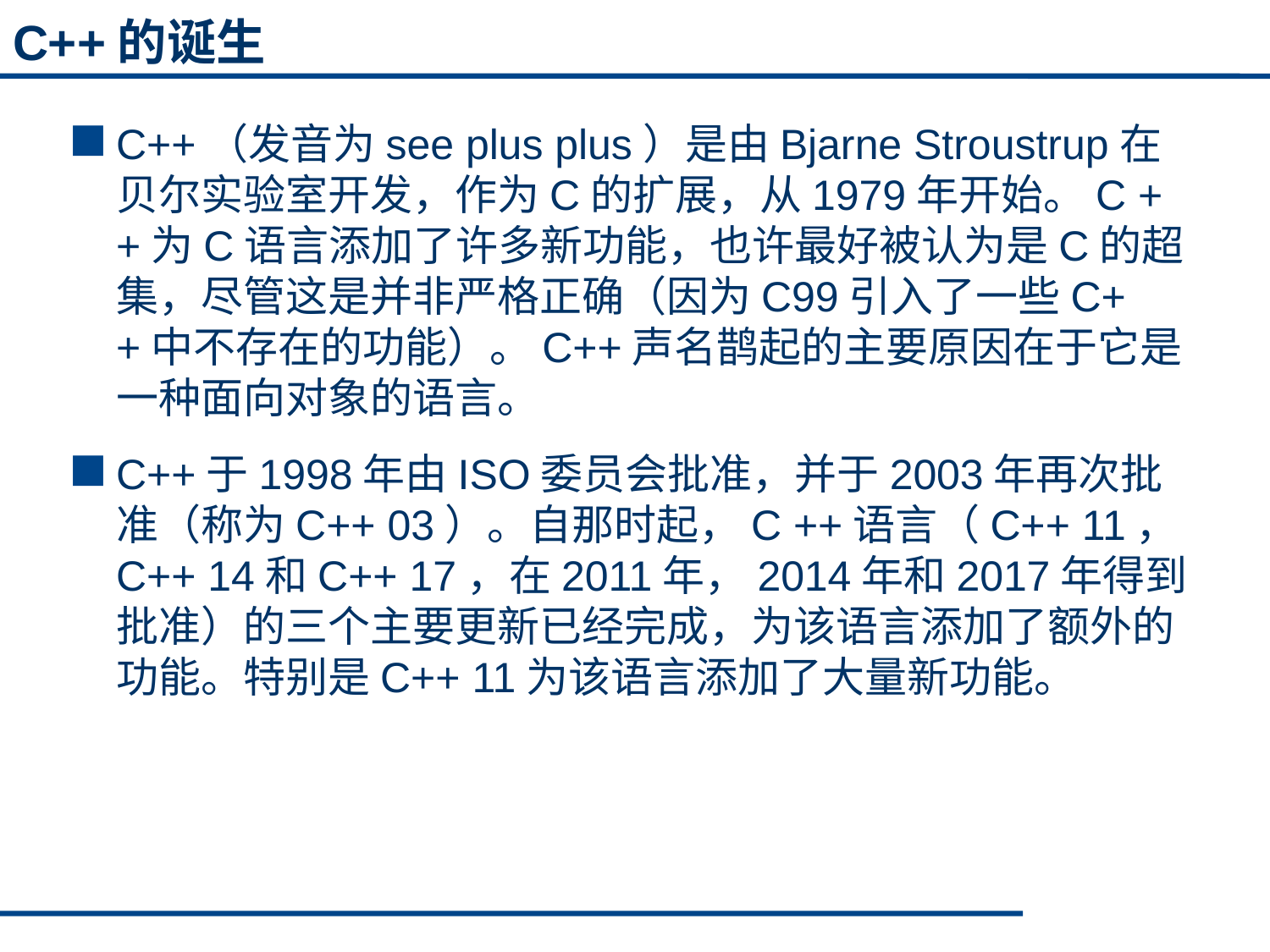

# C++的诞生
C++（发音为see plus plus）是由Bjarne Stroustrup在贝尔实验室开发，作为C的扩展，从1979年开始。C ++为C语言添加了许多新功能，也许最好被认为是C的超集，尽管这是并非严格正确（因为C99引入了一些C++中不存在的功能）。C++声名鹊起的主要原因在于它是一种面向对象的语言。
C++于1998年由ISO委员会批准，并于2003年再次批准（称为C++ 03）。自那时起，C ++语言（C++ 11，C++ 14和C++ 17，在2011年，2014年和2017年得到批准）的三个主要更新已经完成，为该语言添加了额外的功能。特别是C++ 11为该语言添加了大量新功能。